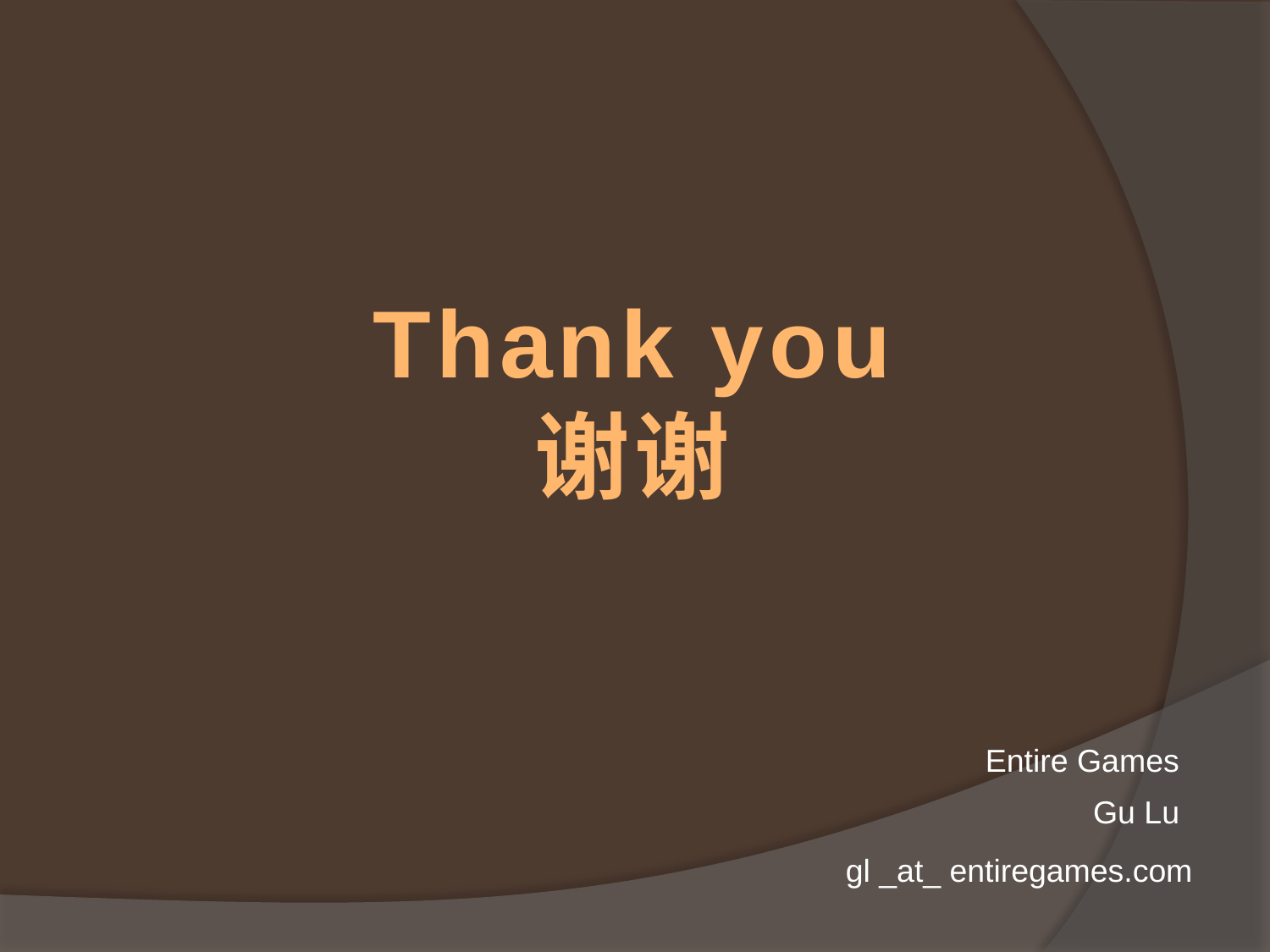

Thank you
谢谢
Entire Games
Gu Lu
gl _at_ entiregames.com